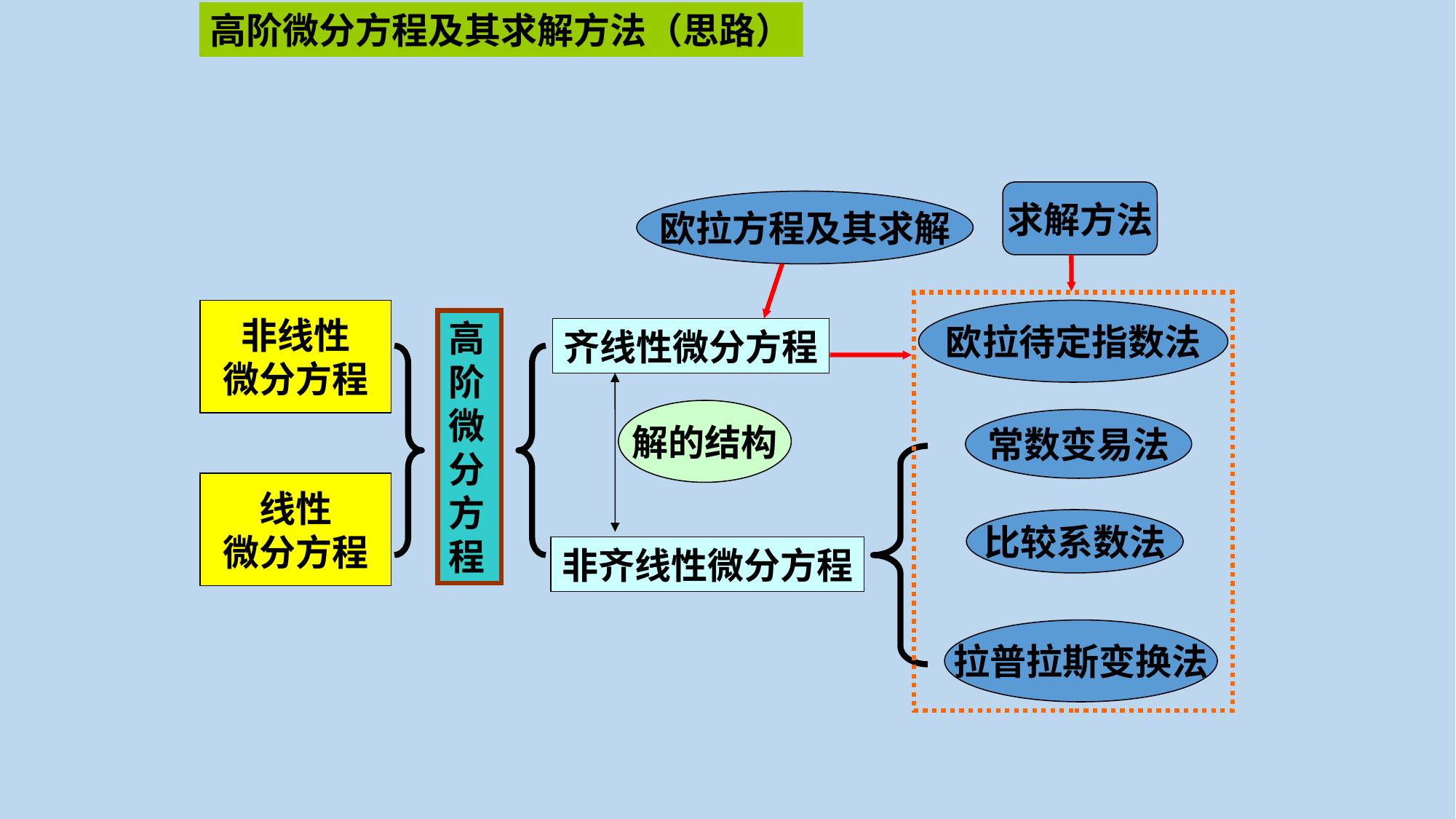

高阶微分方程及其求解方法（思路）
求解方法
欧拉方程及其求解

欧拉待定指数法
非线性
微分方程
高阶微分方程
齐线性微分方程

解的结构
常数变易法

线性
微分方程
比较系数法
非齐线性微分方程
拉普拉斯变换法